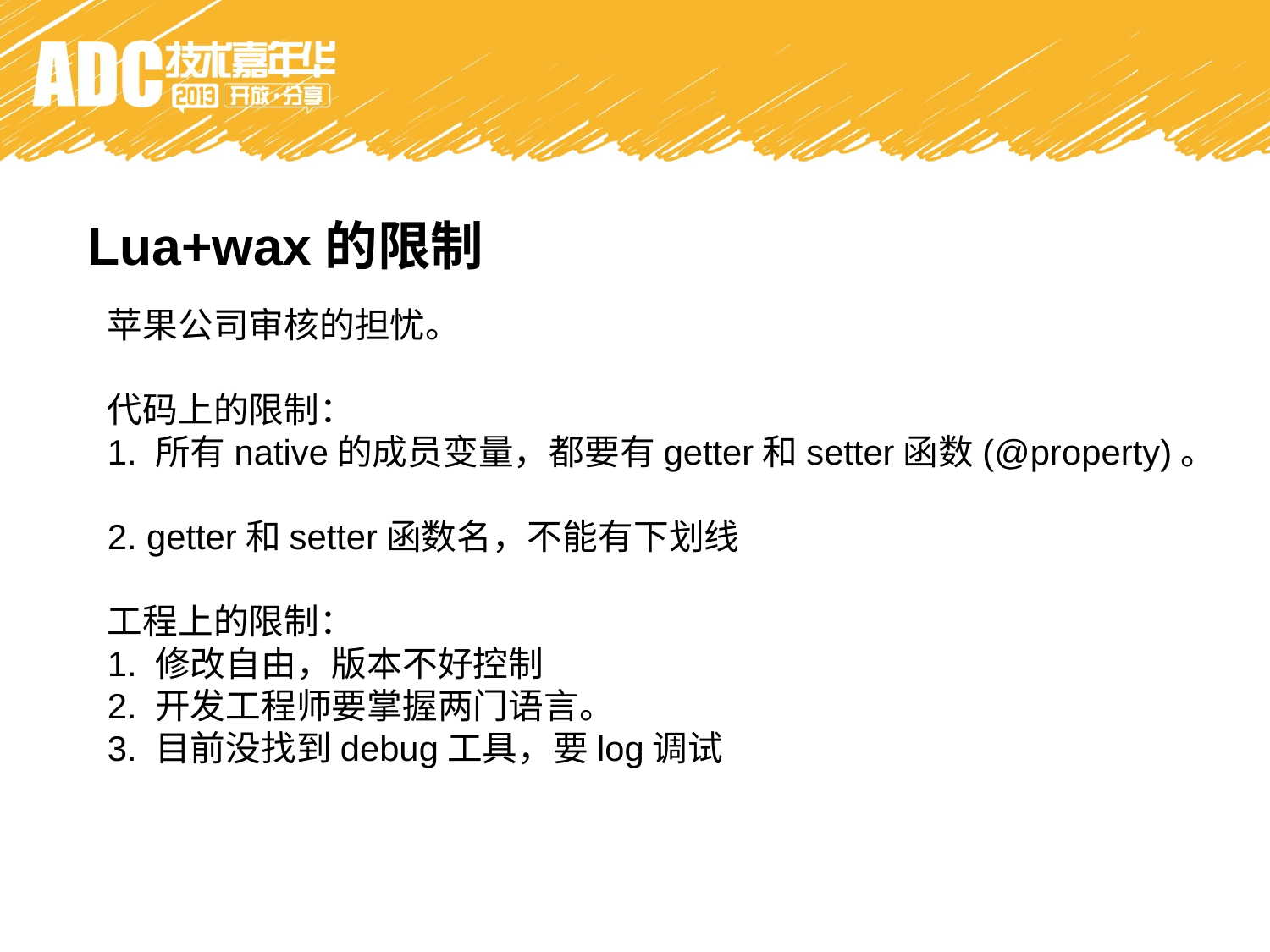

Lua+wax的限制
苹果公司审核的担忧。

代码上的限制：
1. 所有native的成员变量，都要有getter和setter函数(@property)。

2. getter和setter函数名，不能有下划线

工程上的限制：
1. 修改自由，版本不好控制
2. 开发工程师要掌握两门语言。
3. 目前没找到debug工具，要log调试